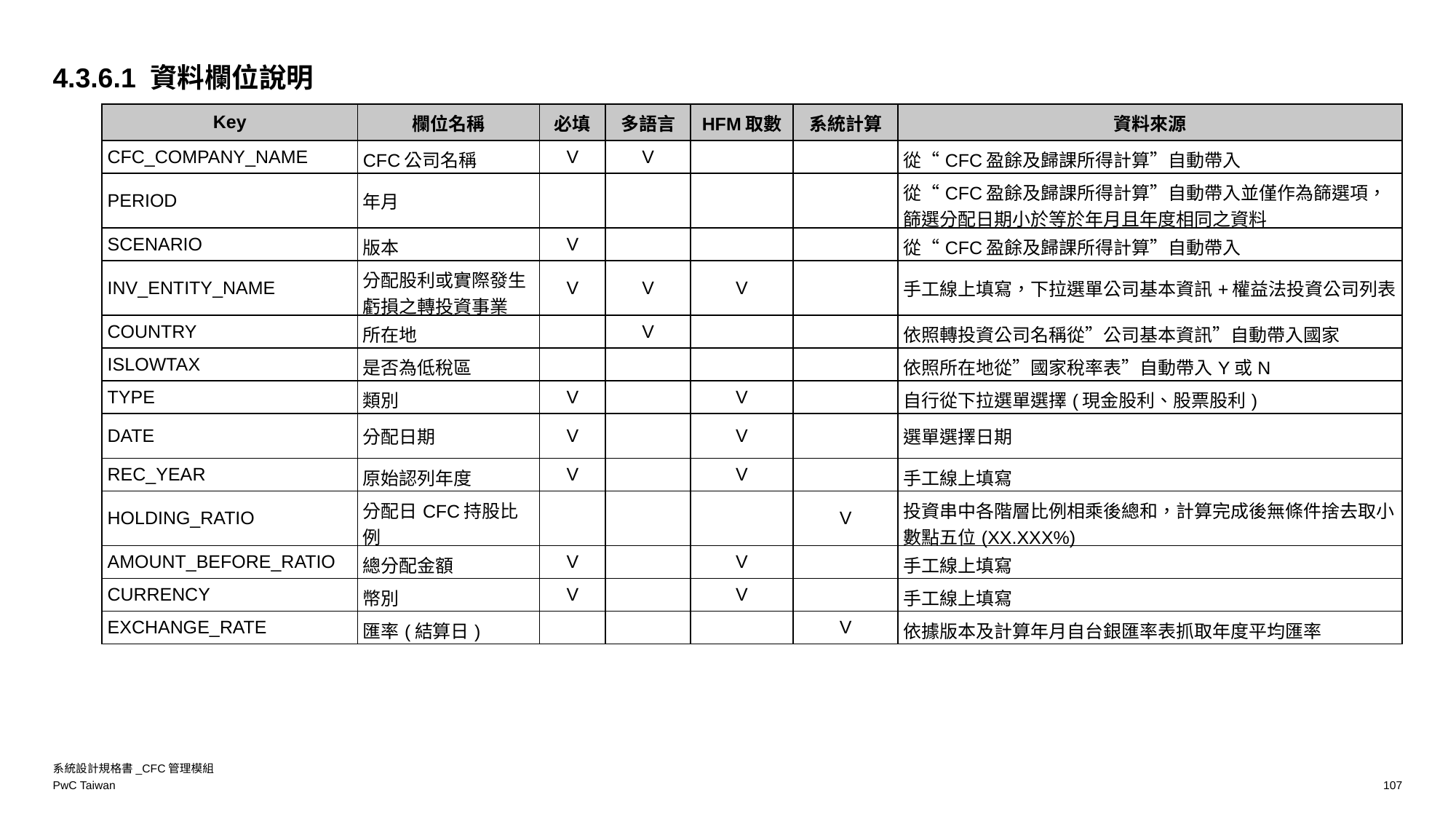

4.3.6.1 資料欄位說明
| Key | 欄位名稱 | 必填 | 多語言 | HFM取數 | 系統計算 | 資料來源 |
| --- | --- | --- | --- | --- | --- | --- |
| CFC\_COMPANY\_NAME | CFC公司名稱 | V | V |  |  | 從“CFC盈餘及歸課所得計算”自動帶入 |
| PERIOD | 年月 |  |  |  |  | 從“CFC盈餘及歸課所得計算”自動帶入並僅作為篩選項，篩選分配日期小於等於年月且年度相同之資料 |
| SCENARIO | 版本 | V |  |  |  | 從“CFC盈餘及歸課所得計算”自動帶入 |
| INV\_ENTITY\_NAME | 分配股利或實際發生虧損之轉投資事業 | V | V | V |  | 手工線上填寫，下拉選單公司基本資訊+權益法投資公司列表 |
| COUNTRY | 所在地 |  | V |  |  | 依照轉投資公司名稱從”公司基本資訊”自動帶入國家 |
| ISLOWTAX | 是否為低稅區 |  |  |  |  | 依照所在地從”國家稅率表”自動帶入Y或N |
| TYPE | 類別 | V |  | V |  | 自行從下拉選單選擇(現金股利、股票股利) |
| DATE | 分配日期 | V |  | V |  | 選單選擇日期 |
| REC\_YEAR | 原始認列年度 | V |  | V |  | 手工線上填寫 |
| HOLDING\_RATIO | 分配日CFC持股比例 |  |  |  | V | 投資串中各階層比例相乘後總和，計算完成後無條件捨去取小數點五位(XX.XXX%) |
| AMOUNT\_BEFORE\_RATIO | 總分配金額 | V |  | V |  | 手工線上填寫 |
| CURRENCY | 幣別 | V |  | V |  | 手工線上填寫 |
| EXCHANGE\_RATE | 匯率(結算日) |  |  |  | V | 依據版本及計算年月自台銀匯率表抓取年度平均匯率 |
系統設計規格書_CFC管理模組
107